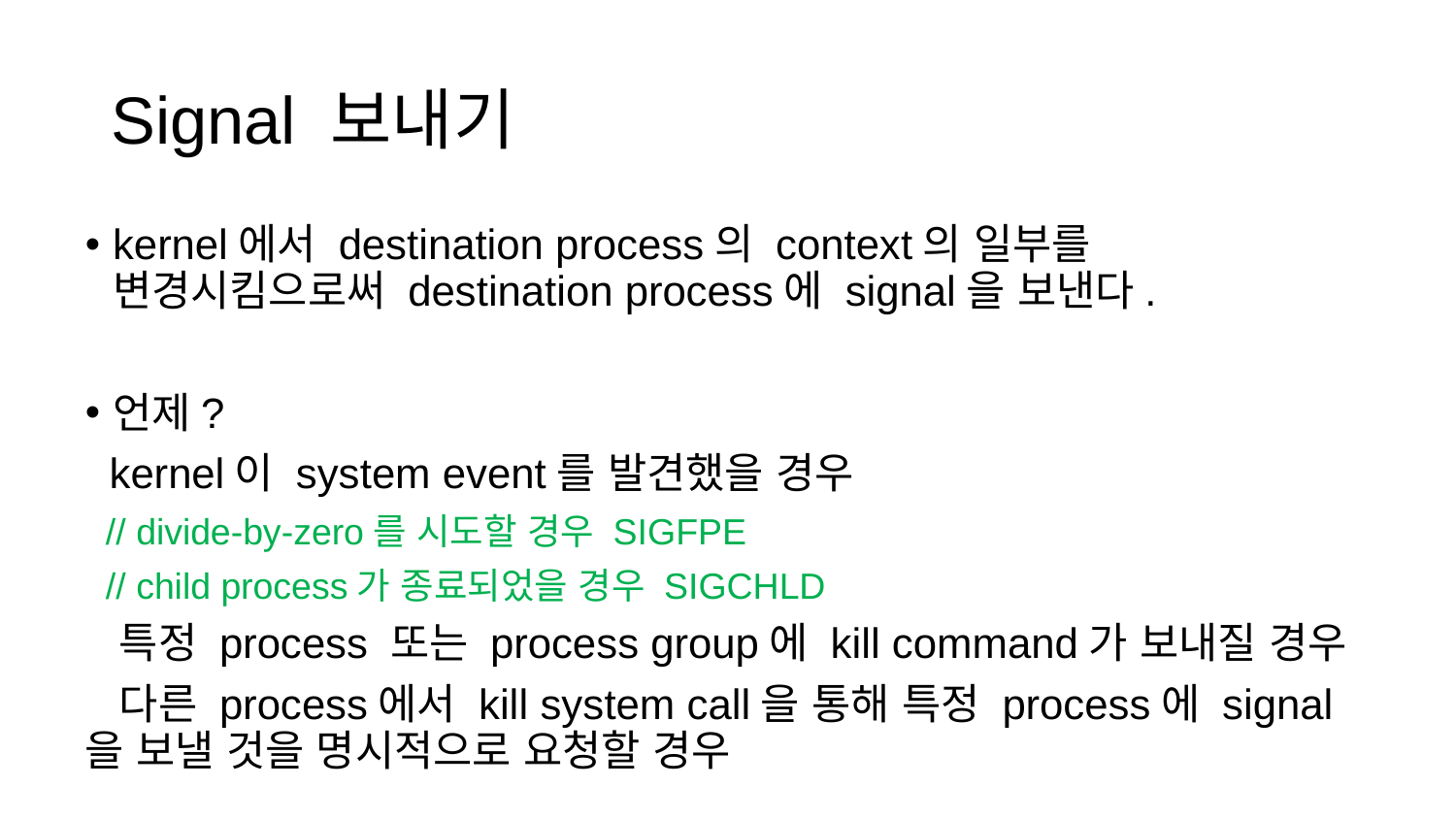

Signal 보내기
kernel에서 destination process의 context의 일부를 변경시킴으로써 destination process에 signal을 보낸다.

언제?
  kernel이 system event를 발견했을 경우
  // divide-by-zero를 시도할 경우 SIGFPE
  // child process가 종료되었을 경우 SIGCHLD
  특정 process 또는 process group에 kill command가 보내질 경우
  다른 process에서 kill system call을 통해 특정 process에 signal을 보낼 것을 명시적으로 요청할 경우